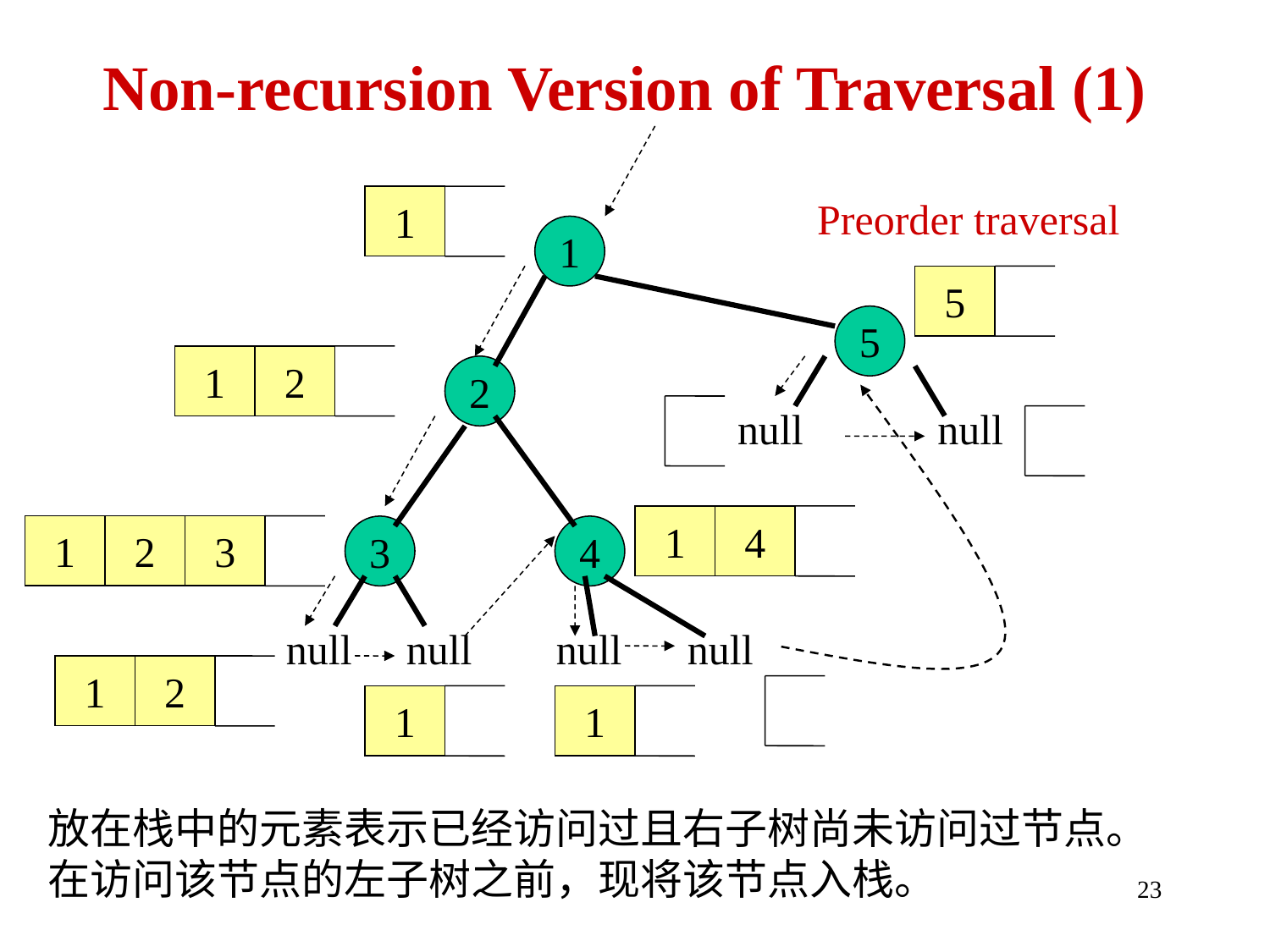

# Non-recursion Version of Traversal (1)

1

Preorder traversal
1

5

5
1
2

2

null
null

1
4

1
2
3

3
4

null
null
null
null

1
2

1

1

放在栈中的元素表示已经访问过且右子树尚未访问过节点。
在访问该节点的左子树之前，现将该节点入栈。
23